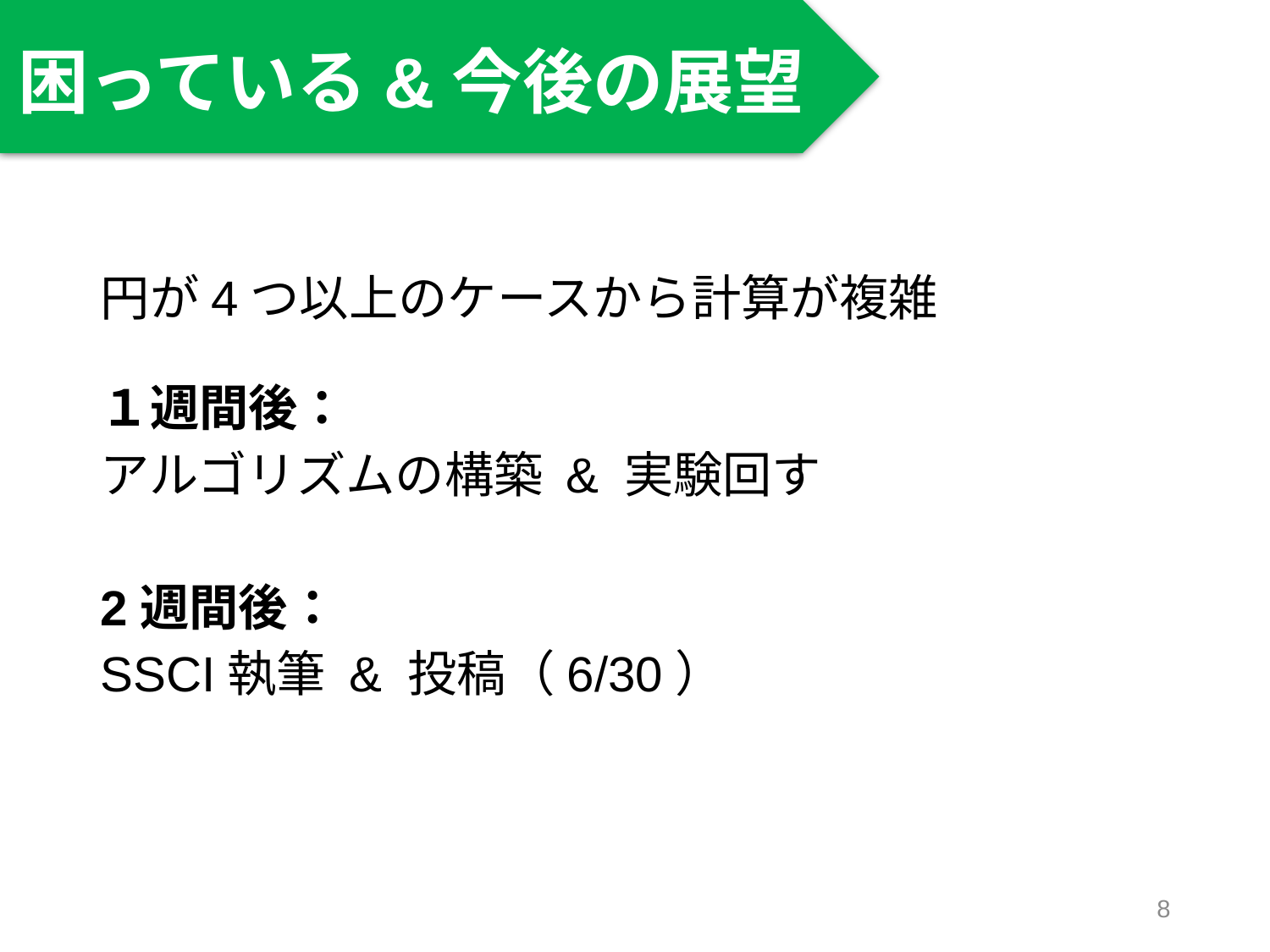

# 困っている&今後の展望
円が4つ以上のケースから計算が複雑

１週間後：
アルゴリズムの構築 & 実験回す

2週間後：
SSCI執筆 & 投稿（6/30）
8